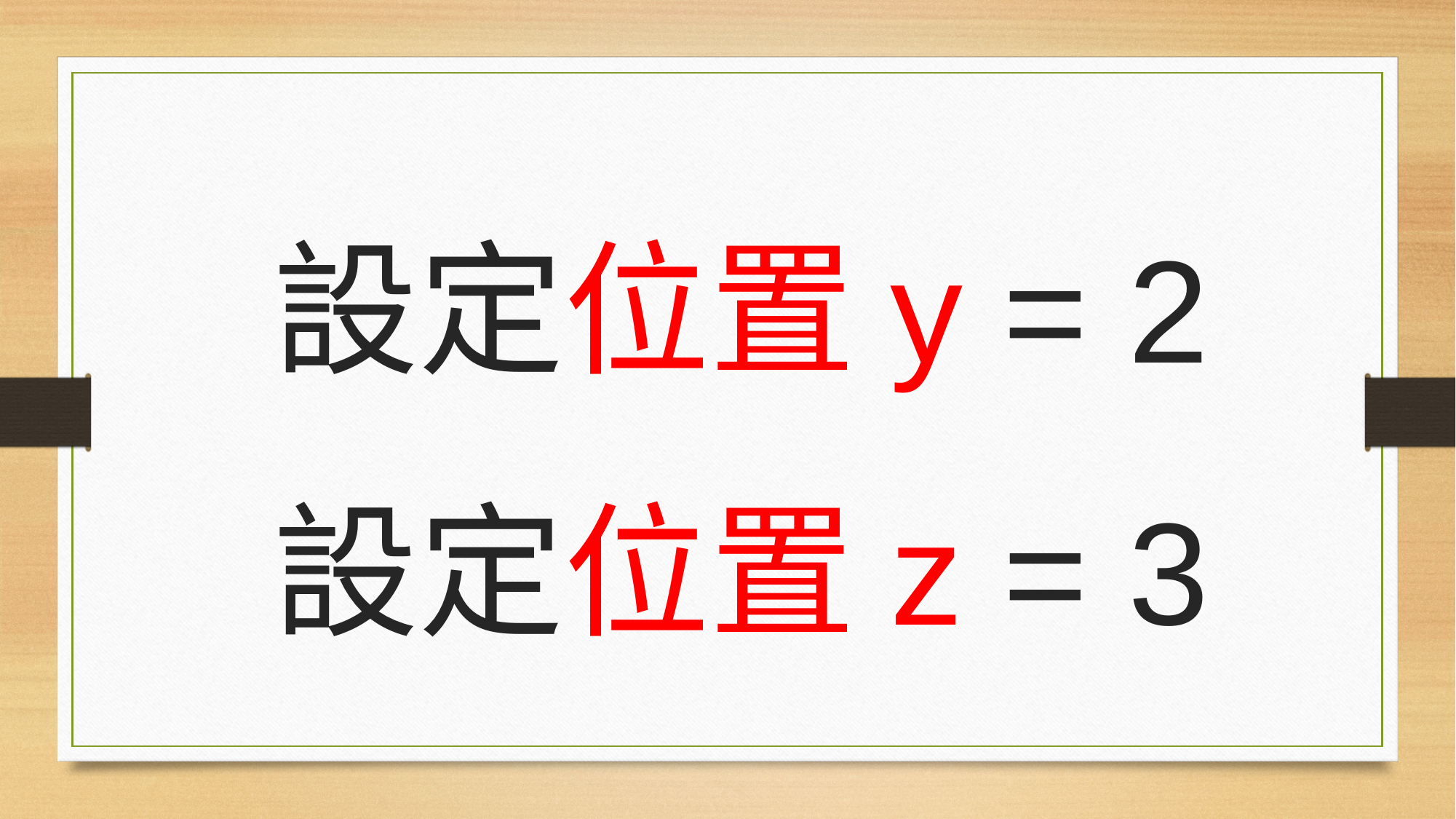

# 設定位置y = 2 設定位置z = 3